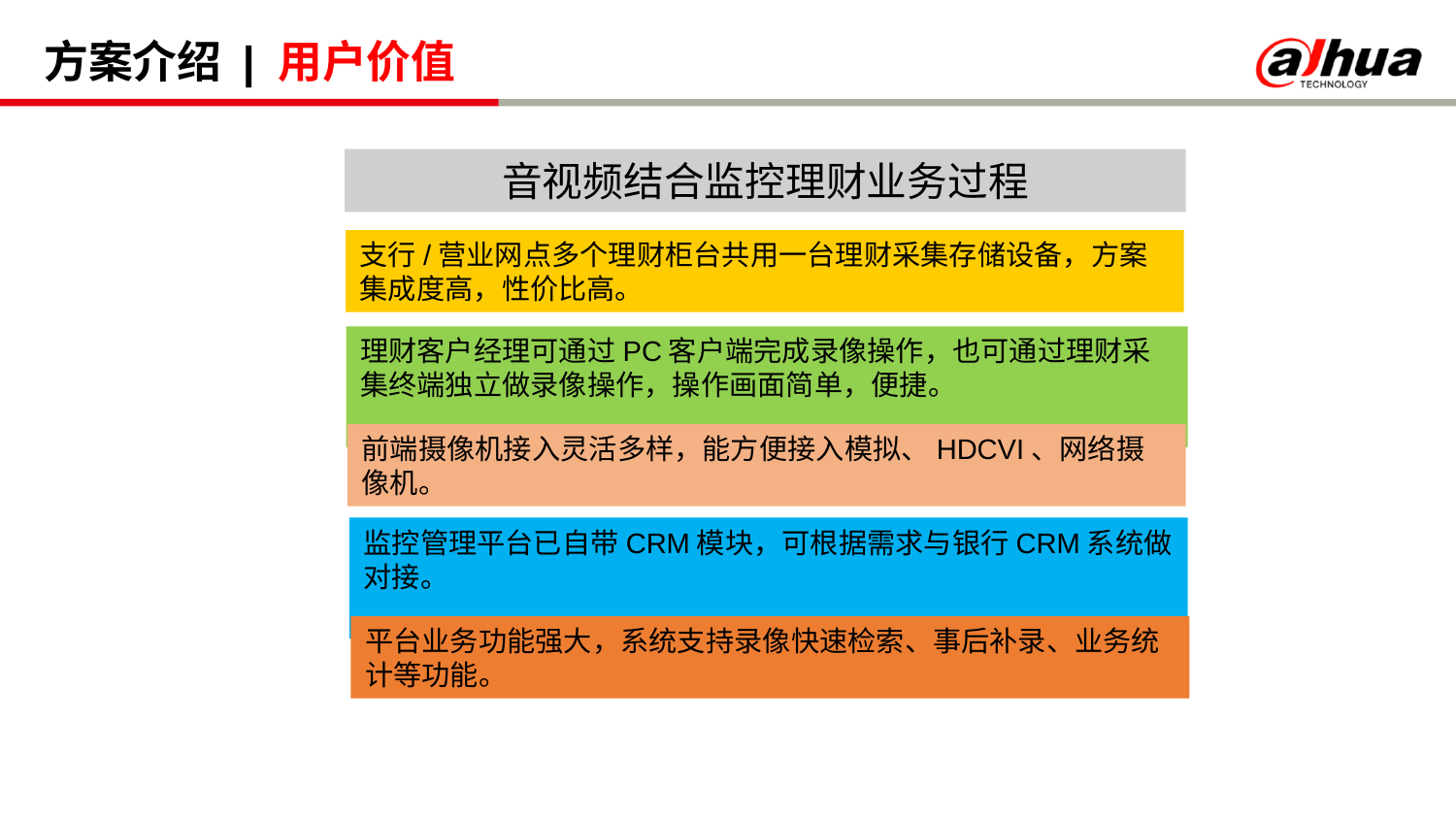

# 方案介绍 | 用户价值
音视频结合监控理财业务过程
支行/营业网点多个理财柜台共用一台理财采集存储设备，方案集成度高，性价比高。
理财客户经理可通过PC客户端完成录像操作，也可通过理财采集终端独立做录像操作，操作画面简单，便捷。

前端摄像机接入灵活多样，能方便接入模拟、HDCVI、网络摄像机。
监控管理平台已自带CRM模块，可根据需求与银行CRM系统做对接。

平台业务功能强大，系统支持录像快速检索、事后补录、业务统计等功能。